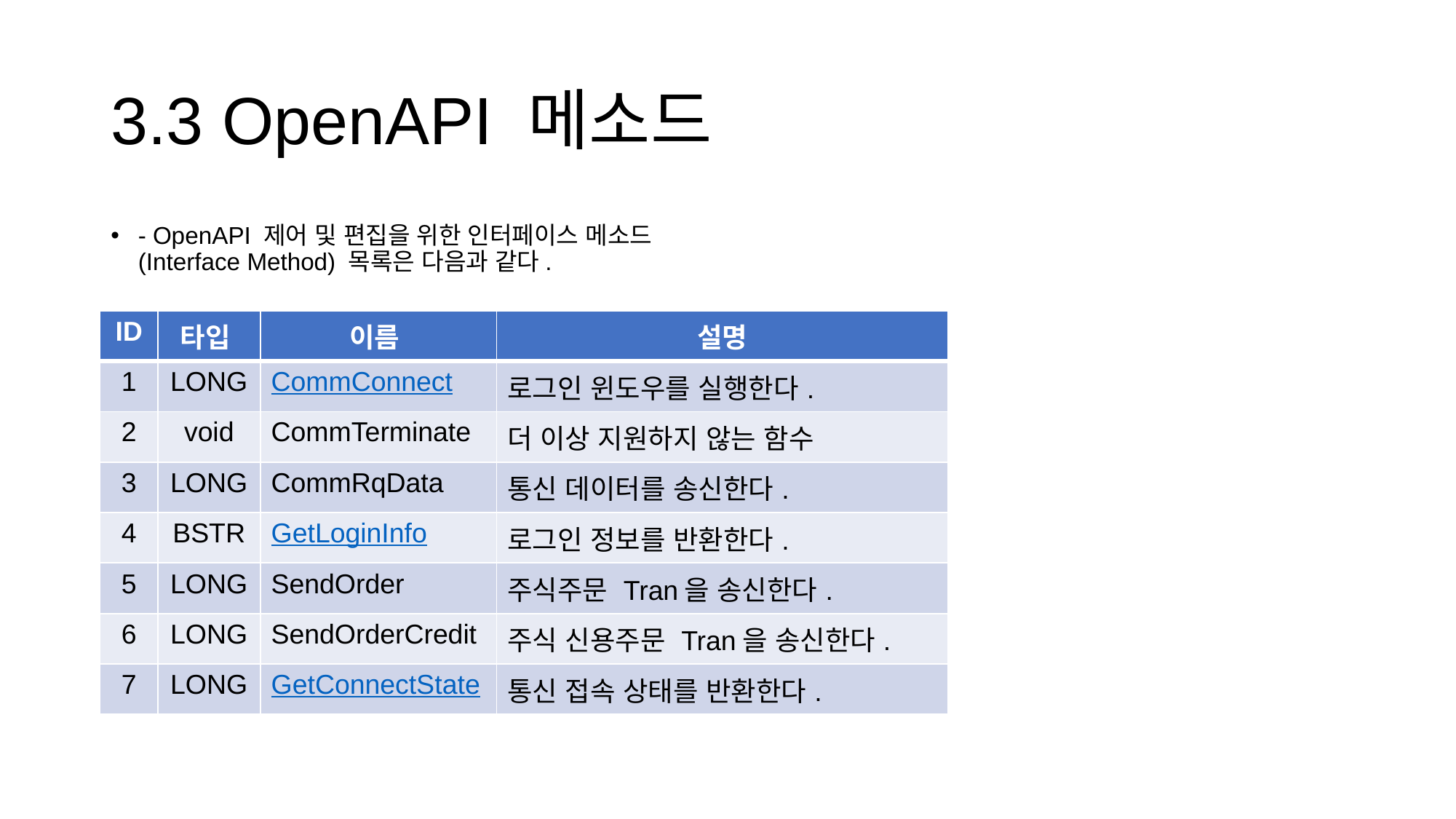

# 3.3 OpenAPI 메소드
- OpenAPI 제어 및 편집을 위한 인터페이스 메소드(Interface Method) 목록은 다음과 같다.
| ID | 타입 | 이름 | 설명 |
| --- | --- | --- | --- |
| 1 | LONG | CommConnect | 로그인 윈도우를 실행한다. |
| 2 | void | CommTerminate | 더 이상 지원하지 않는 함수 |
| 3 | LONG | CommRqData | 통신 데이터를 송신한다. |
| 4 | BSTR | GetLoginInfo | 로그인 정보를 반환한다. |
| 5 | LONG | SendOrder | 주식주문 Tran을 송신한다. |
| 6 | LONG | SendOrderCredit | 주식 신용주문 Tran을 송신한다. |
| 7 | LONG | GetConnectState | 통신 접속 상태를 반환한다. |